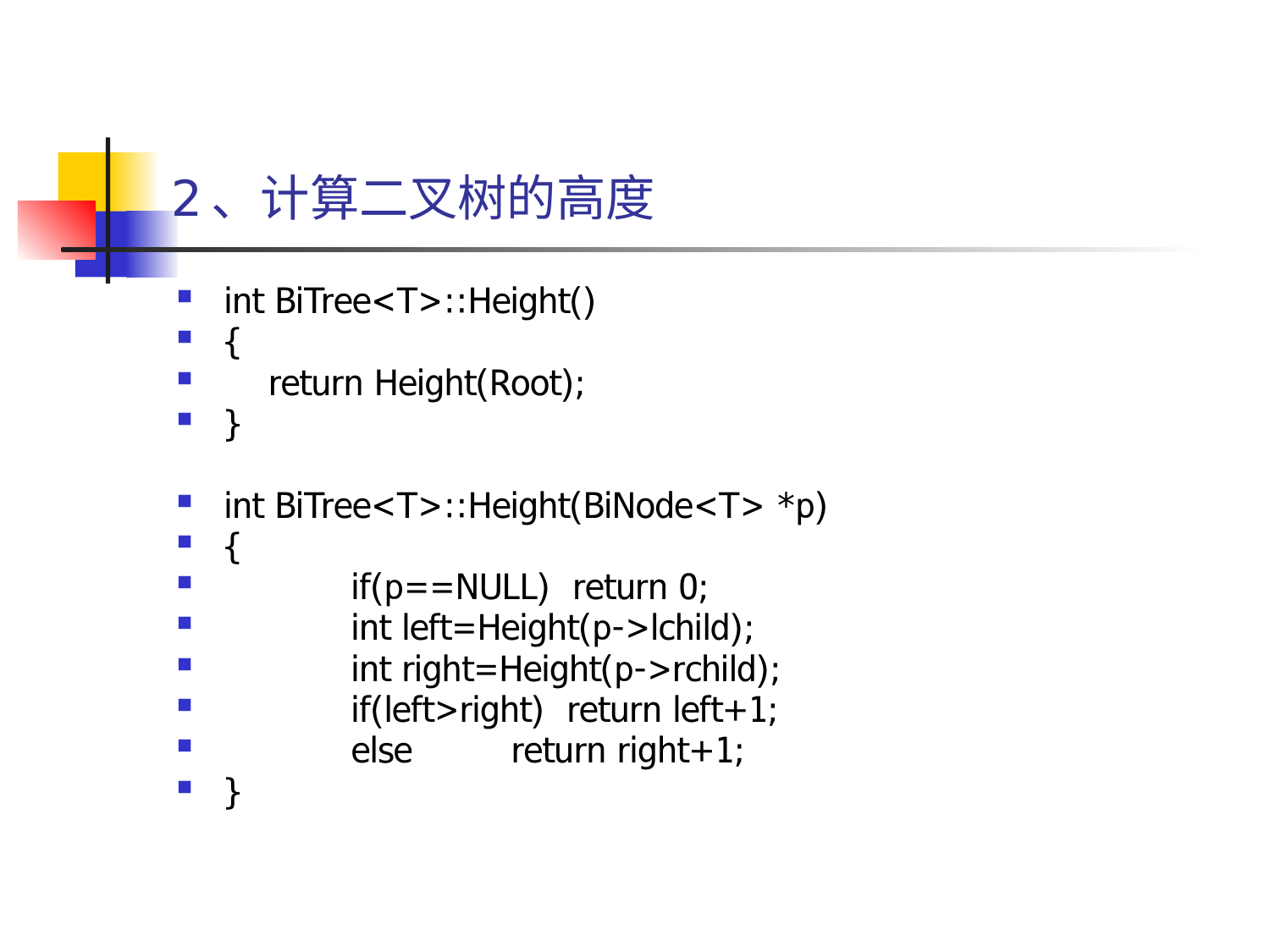

# 2、计算二叉树的高度
int BiTree<T>::Height()
{
    return Height(Root);
}

int BiTree<T>::Height(BiNode<T> *p)
{
	if(p==NULL)  return 0;
	int left=Height(p->lchild);
	int right=Height(p->rchild);
	if(left>right)  return left+1;
	else         return right+1;
}